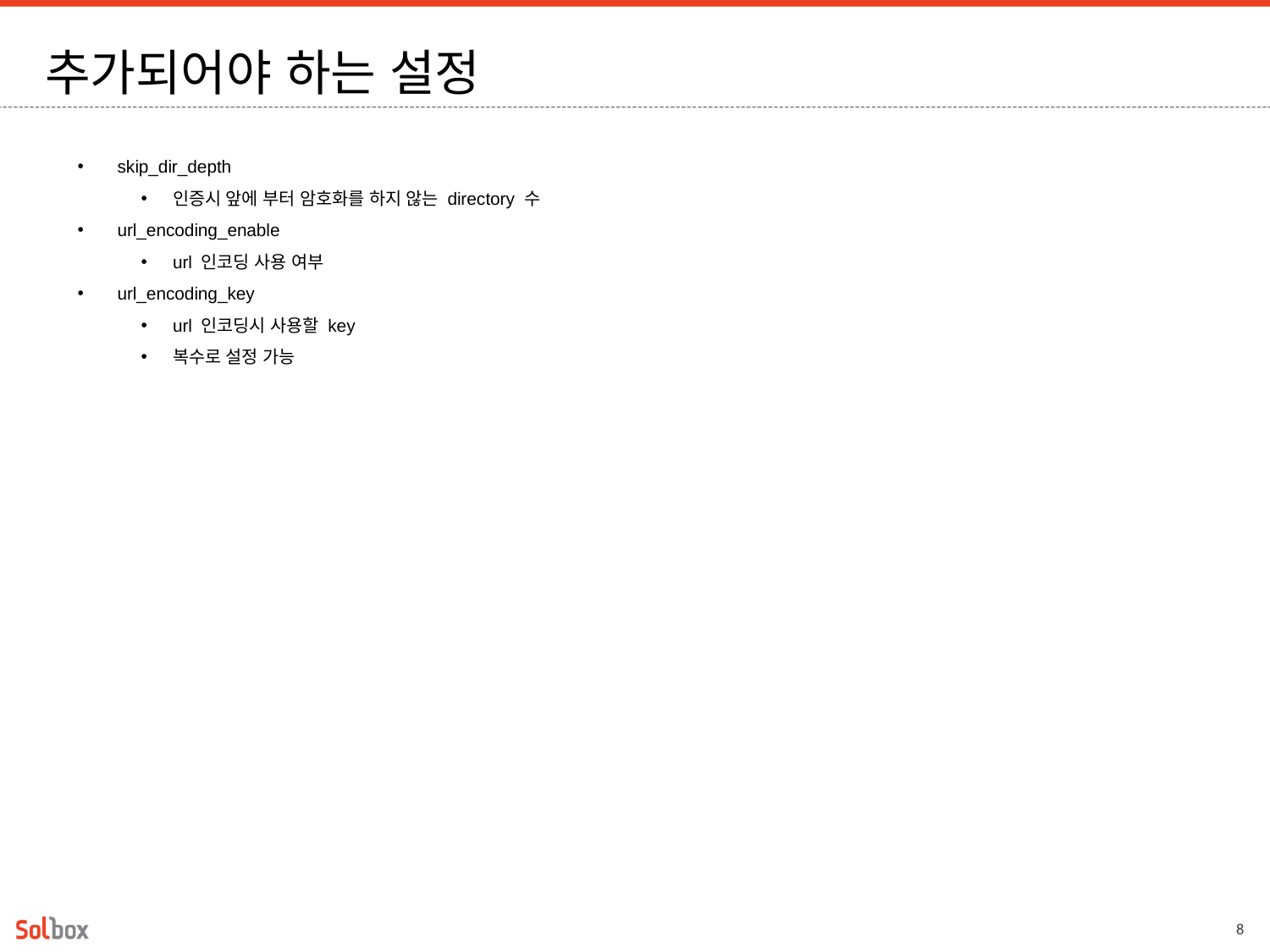

# 추가되어야 하는 설정

skip_dir_depth
인증시 앞에 부터 암호화를 하지 않는 directory 수
url_encoding_enable
url 인코딩 사용 여부
url_encoding_key
url 인코딩시 사용할 key
복수로 설정 가능
8